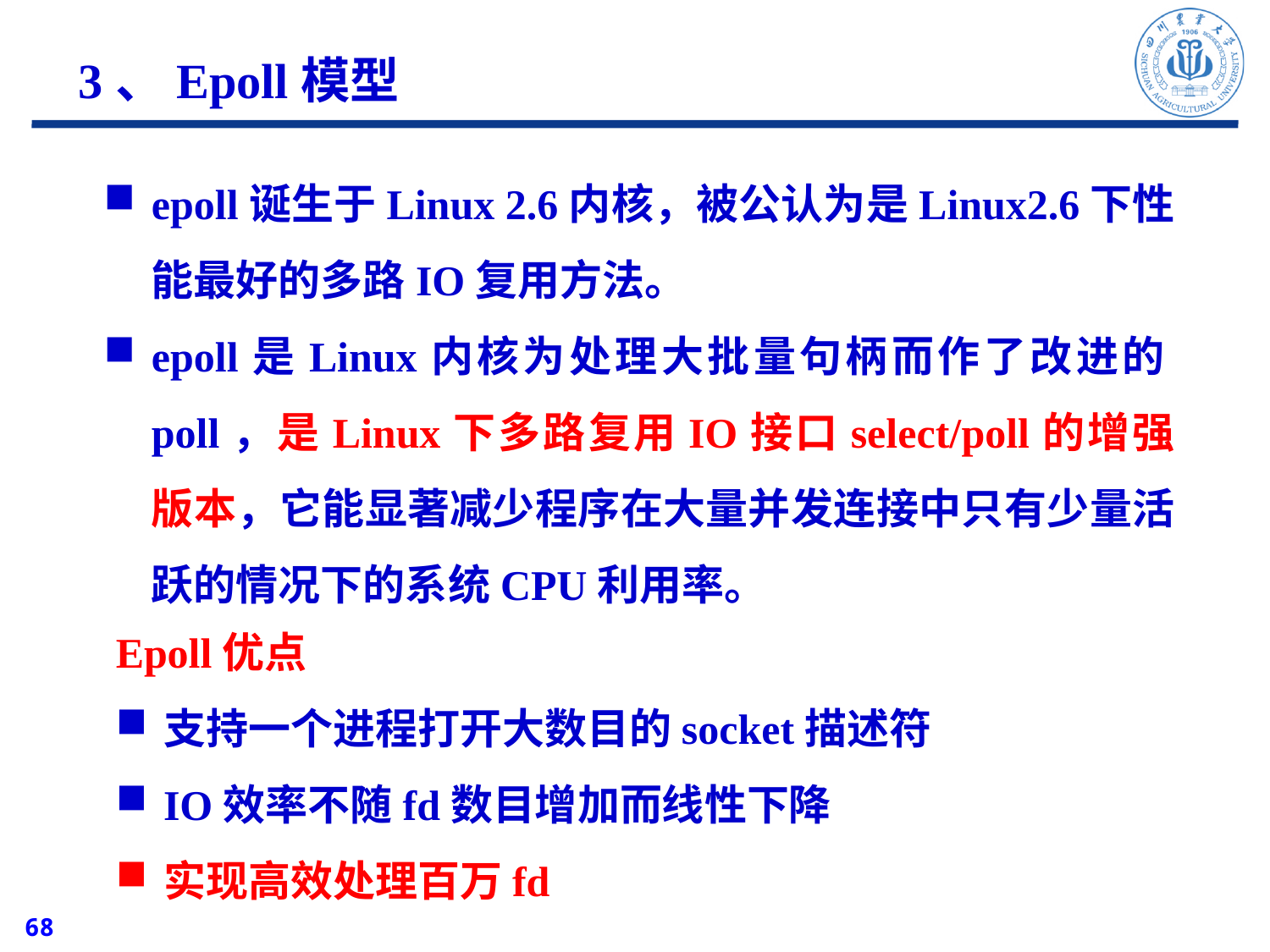

3、Epoll模型
epoll诞生于Linux 2.6内核，被公认为是Linux2.6下性能最好的多路IO复用方法。
epoll是Linux内核为处理大批量句柄而作了改进的poll，是Linux下多路复用IO接口select/poll的增强版本，它能显著减少程序在大量并发连接中只有少量活跃的情况下的系统CPU利用率。
Epoll优点
支持一个进程打开大数目的socket描述符
IO效率不随fd数目增加而线性下降
实现高效处理百万fd